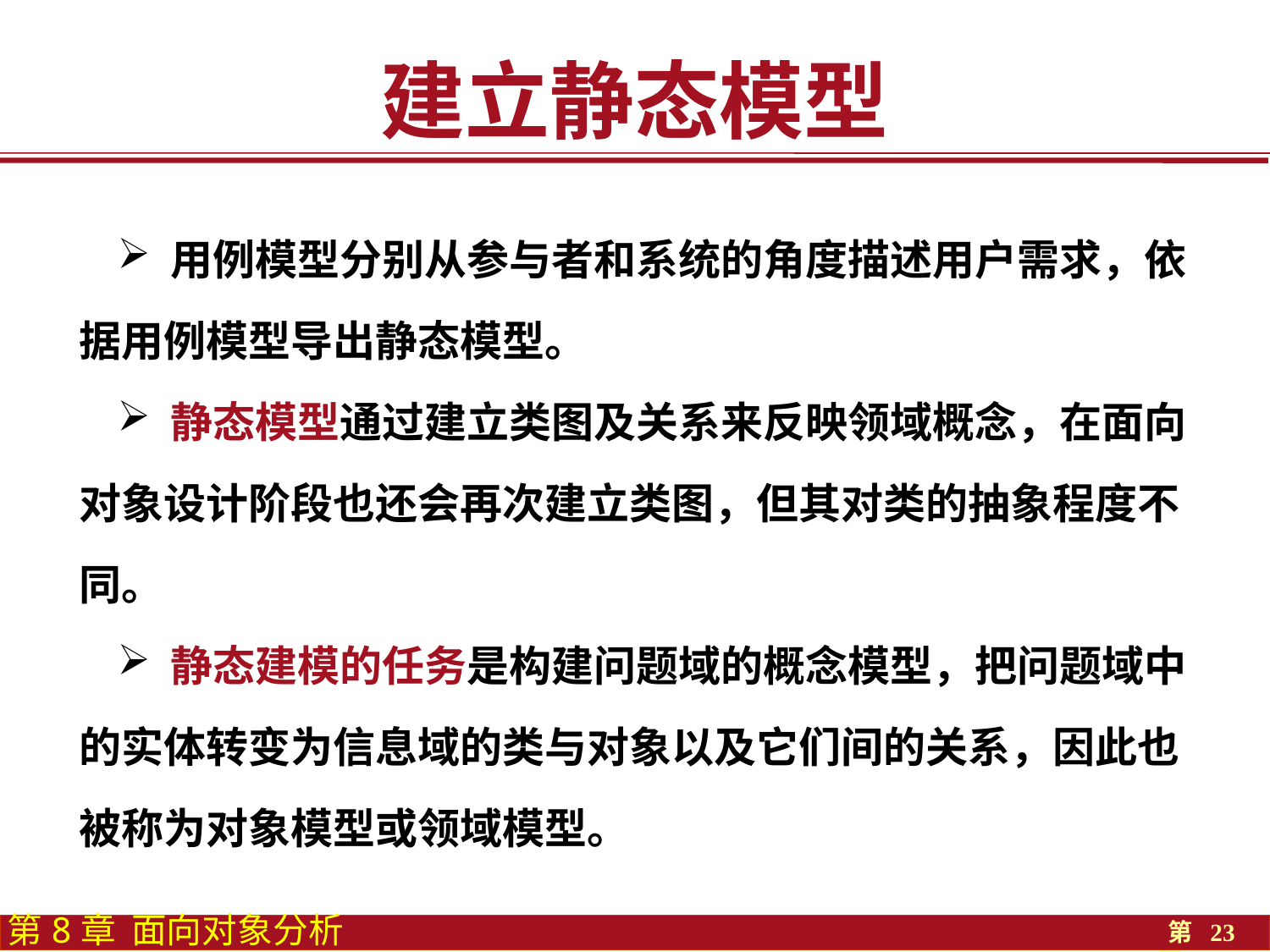

建立静态模型
 用例模型分别从参与者和系统的角度描述用户需求，依据用例模型导出静态模型。
 静态模型通过建立类图及关系来反映领域概念，在面向对象设计阶段也还会再次建立类图，但其对类的抽象程度不同。
 静态建模的任务是构建问题域的概念模型，把问题域中的实体转变为信息域的类与对象以及它们间的关系，因此也被称为对象模型或领域模型。